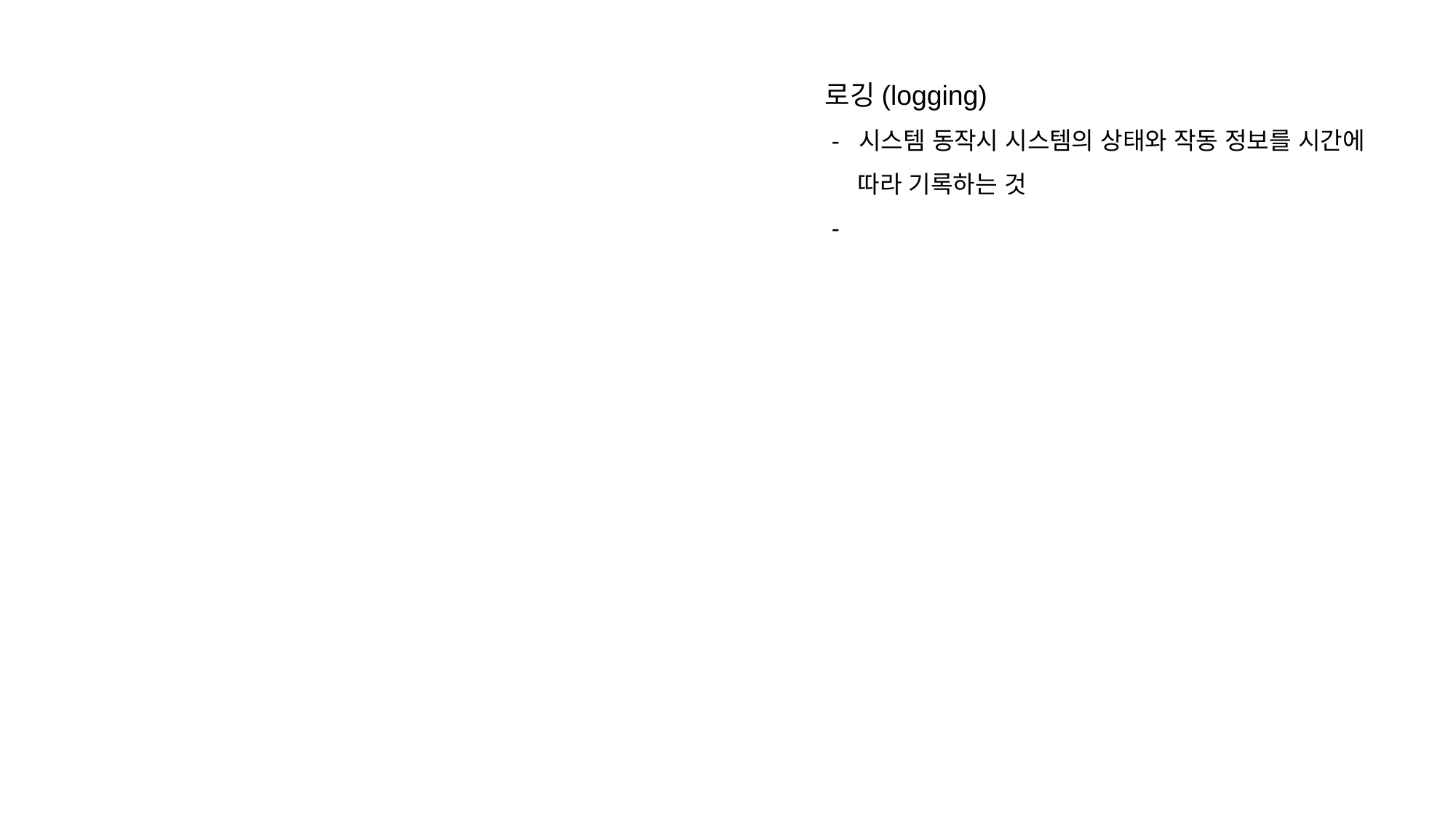

로깅(logging)
 -  시스템 동작시 시스템의 상태와 작동 정보를 시간에
    따라 기록하는 것
 -